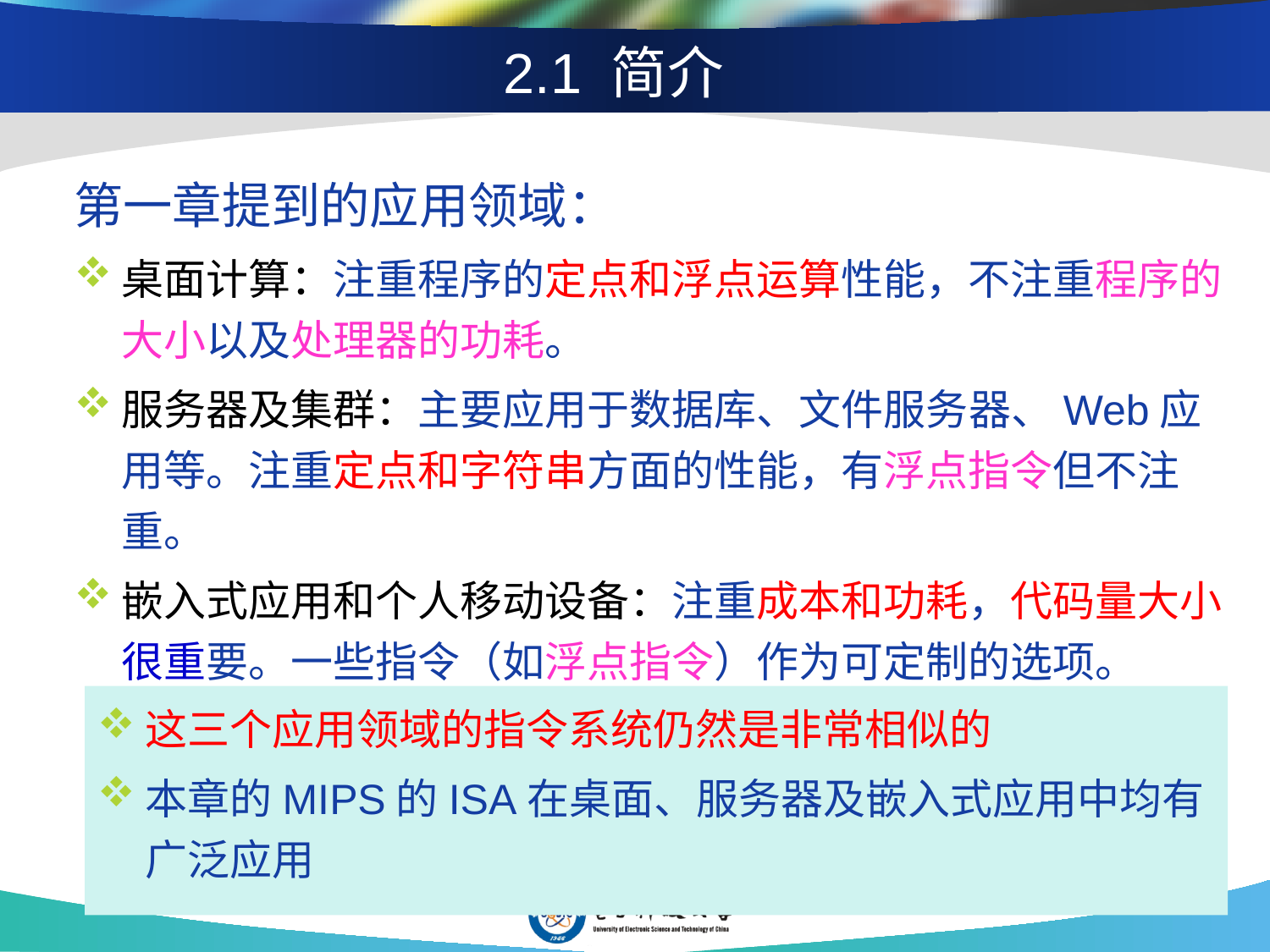

# 2.1 简介
第一章提到的应用领域：
桌面计算：注重程序的定点和浮点运算性能，不注重程序的大小以及处理器的功耗。
服务器及集群：主要应用于数据库、文件服务器、Web应用等。注重定点和字符串方面的性能，有浮点指令但不注重。
嵌入式应用和个人移动设备：注重成本和功耗，代码量大小很重要。一些指令（如浮点指令）作为可定制的选项。
这三个应用领域的指令系统仍然是非常相似的
本章的MIPS的ISA在桌面、服务器及嵌入式应用中均有广泛应用
6